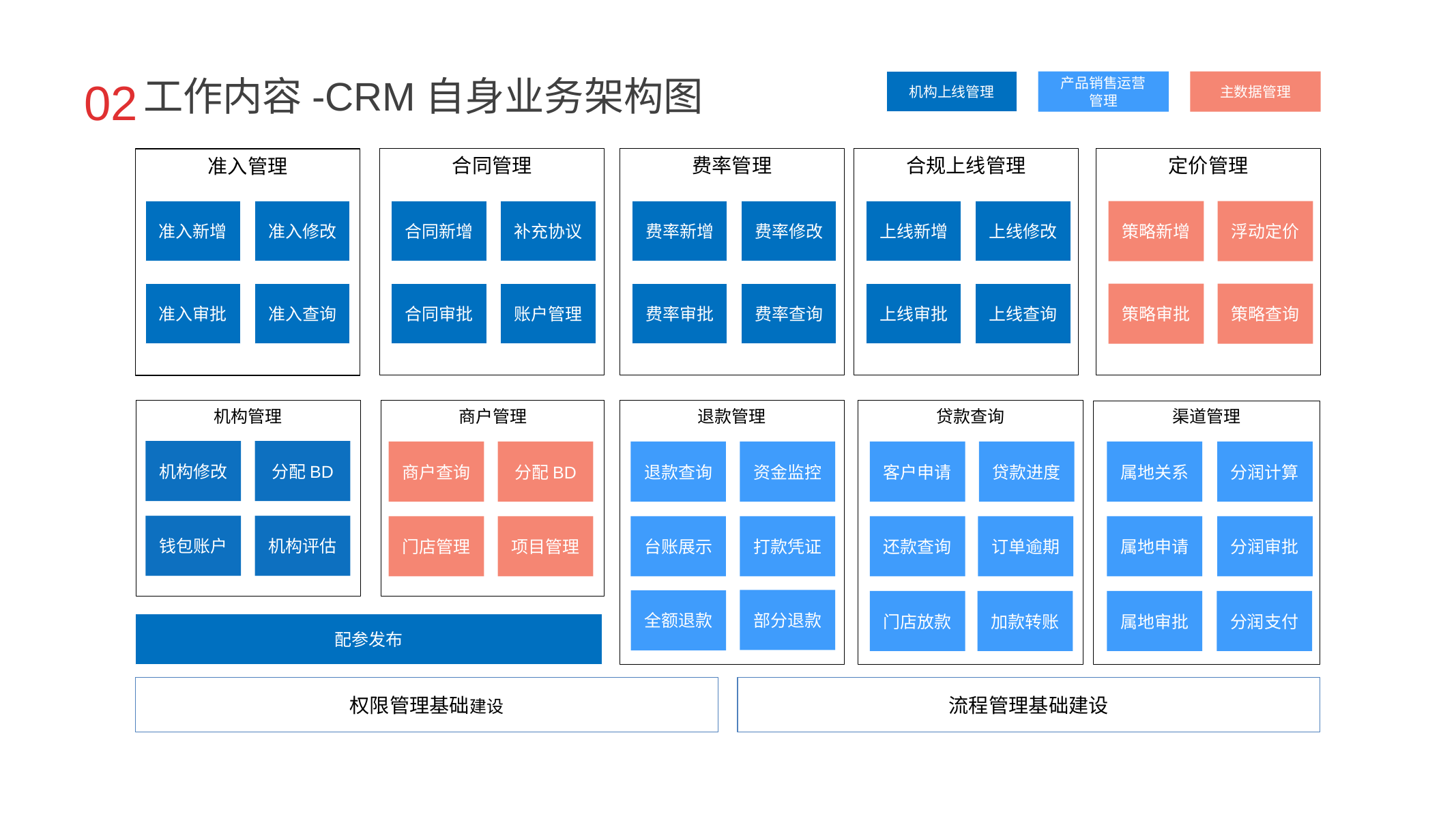

02
工作内容-CRM自身业务架构图
机构上线管理
产品销售运营
管理
主数据管理
合规上线管理
定价管理
合同管理
合同新增
补充协议
合同审批
账户管理
费率管理
准入管理
上线新增
上线修改
策略新增
浮动定价
准入新增
准入修改
费率新增
费率修改
上线审批
上线查询
策略审批
策略查询
准入审批
准入查询
费率审批
费率查询
机构管理
商户管理
退款管理
贷款查询
渠道管理
机构修改
分配BD
商户查询
分配BD
退款查询
资金监控
客户申请
贷款进度
属地关系
分润计算
钱包账户
机构评估
台账展示
打款凭证
还款查询
门店管理
项目管理
订单逾期
属地申请
分润审批
部分退款
全额退款
门店放款
加款转账
属地审批
分润支付
配参发布
权限管理基础建设
流程管理基础建设